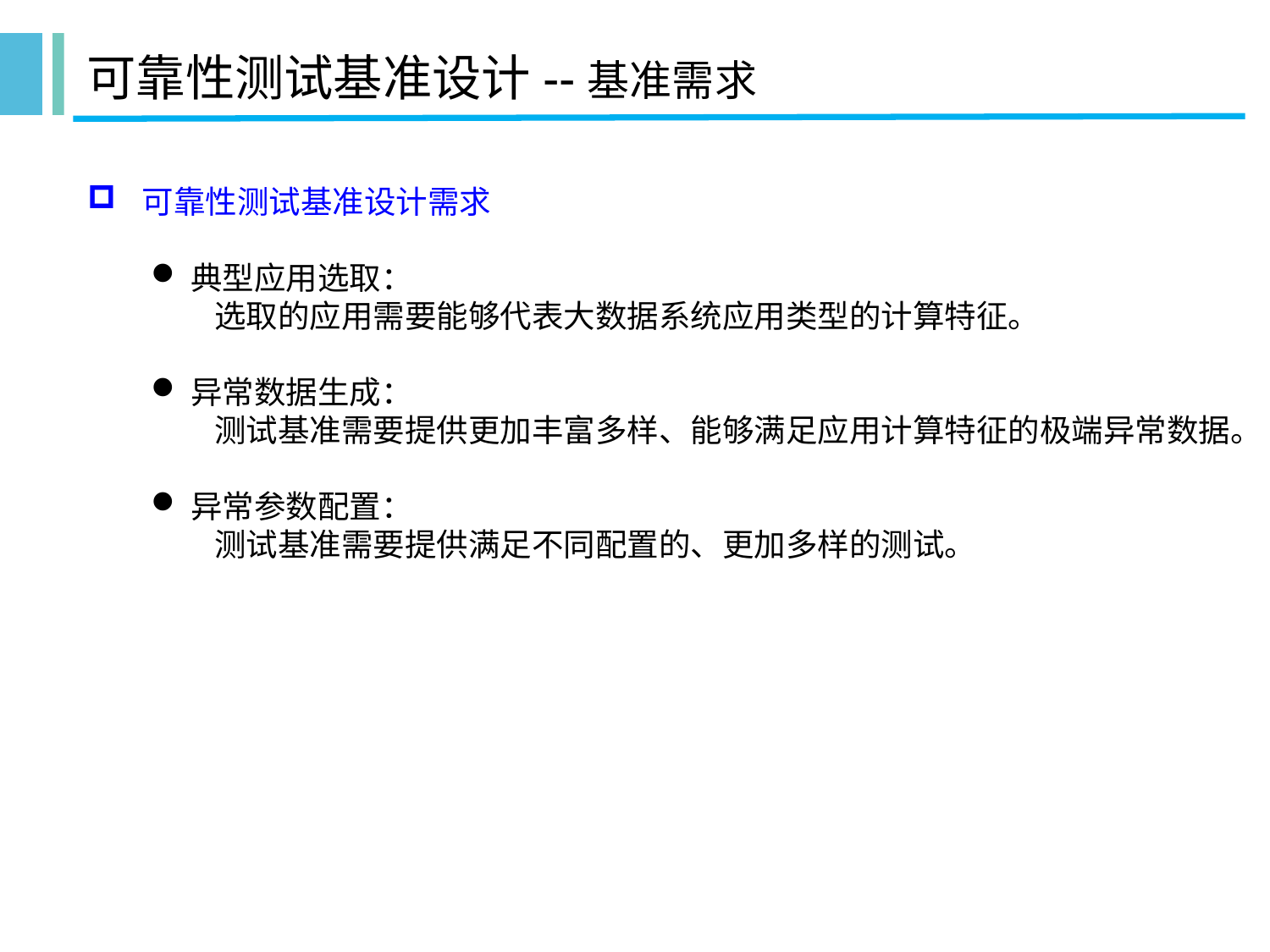

# 可靠性测试基准设计--基准需求

 可靠性测试基准设计需求

典型应用选取：
选取的应用需要能够代表大数据系统应用类型的计算特征。

异常数据生成：
测试基准需要提供更加丰富多样、能够满足应用计算特征的极端异常数据。

异常参数配置：
测试基准需要提供满足不同配置的、更加多样的测试。